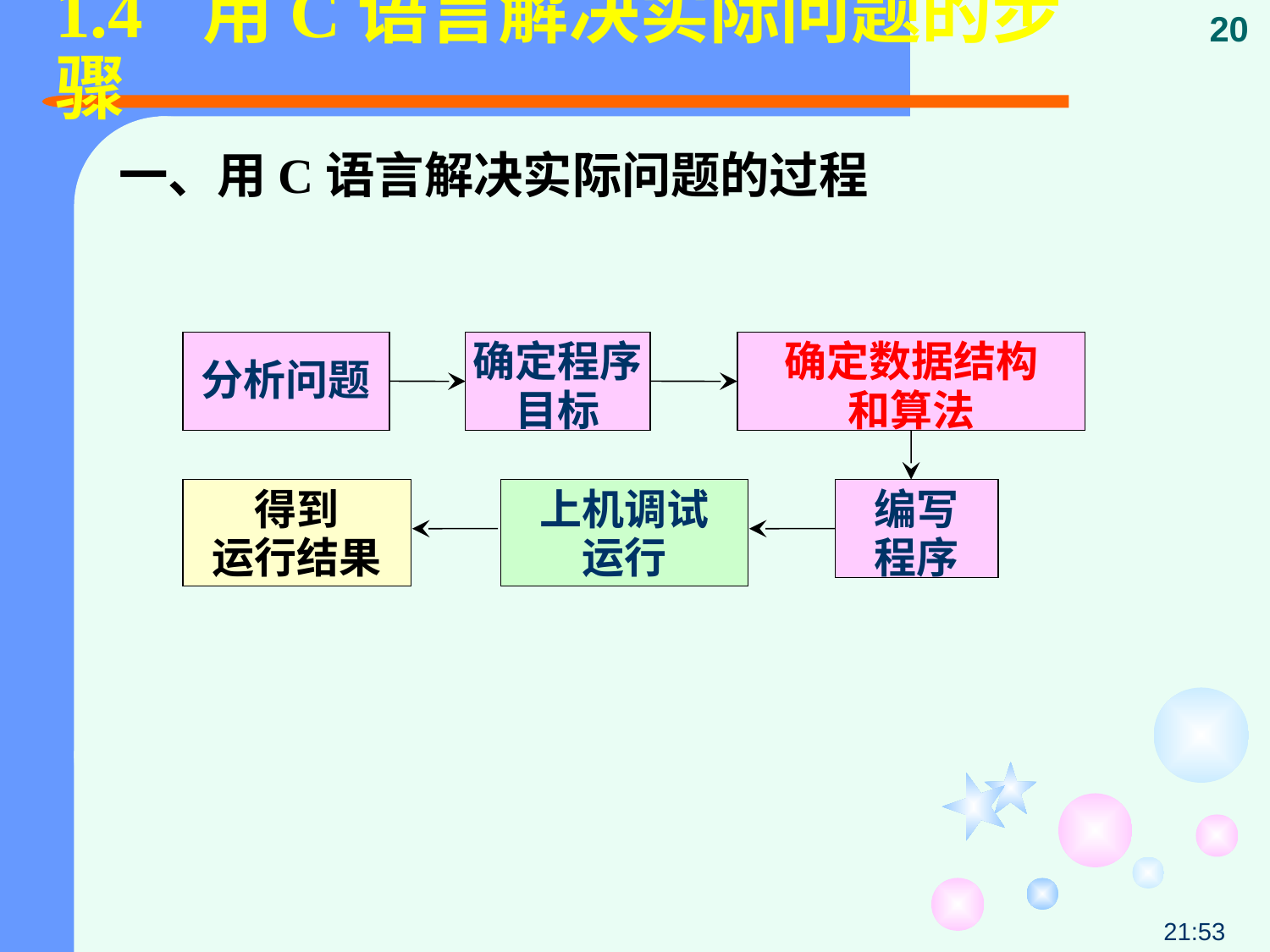

# 1.4 用C语言解决实际问题的步骤
20
一、用C语言解决实际问题的过程
分析问题
确定程序目标
确定数据结构
和算法

得到
运行结果
上机调试
运行
编写
程序

21:53